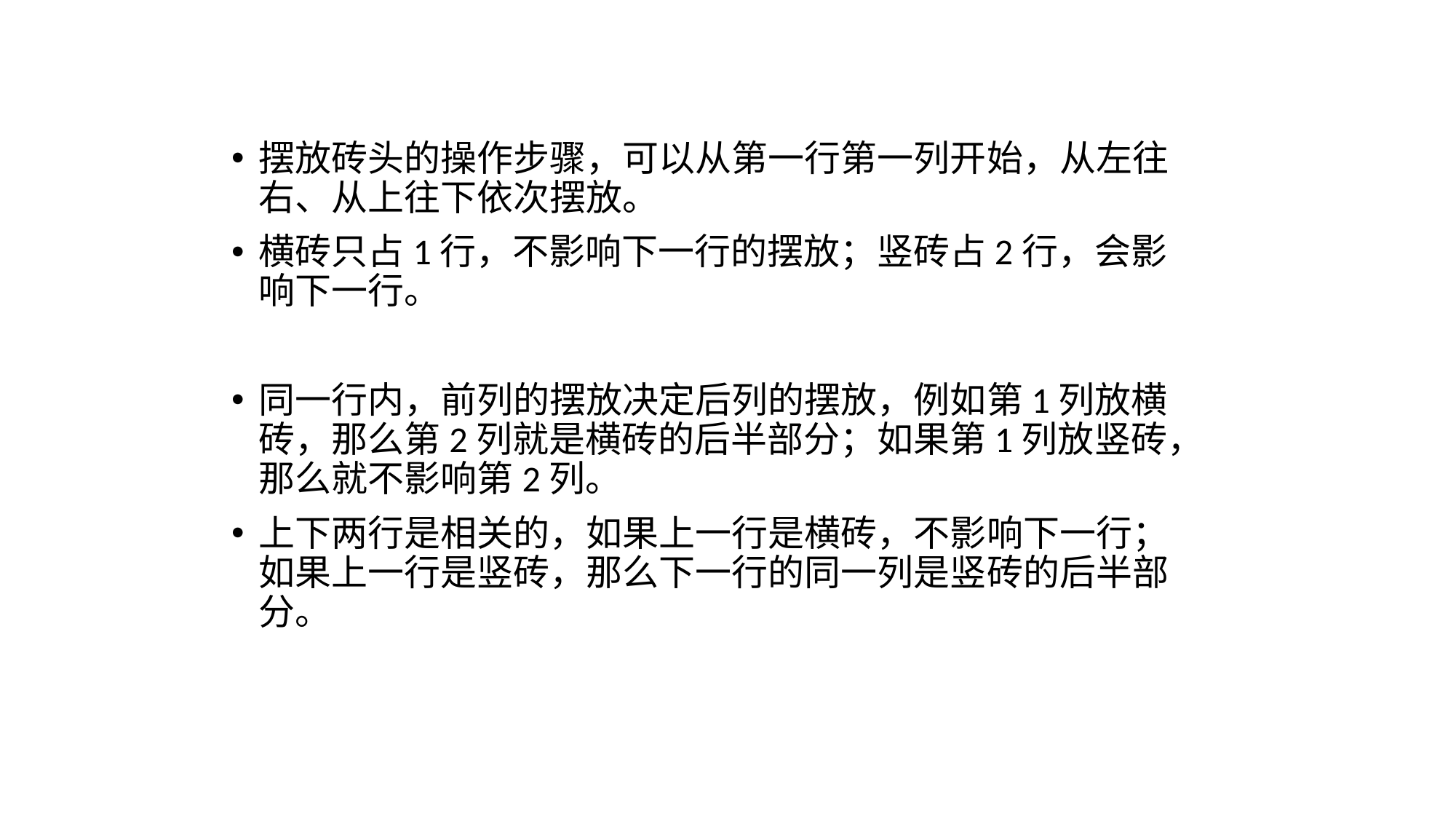

摆放砖头的操作步骤，可以从第一行第一列开始，从左往右、从上往下依次摆放。
横砖只占1行，不影响下一行的摆放；竖砖占2行，会影响下一行。

同一行内，前列的摆放决定后列的摆放，例如第1列放横砖，那么第2列就是横砖的后半部分；如果第1列放竖砖，那么就不影响第2列。
上下两行是相关的，如果上一行是横砖，不影响下一行；如果上一行是竖砖，那么下一行的同一列是竖砖的后半部分。